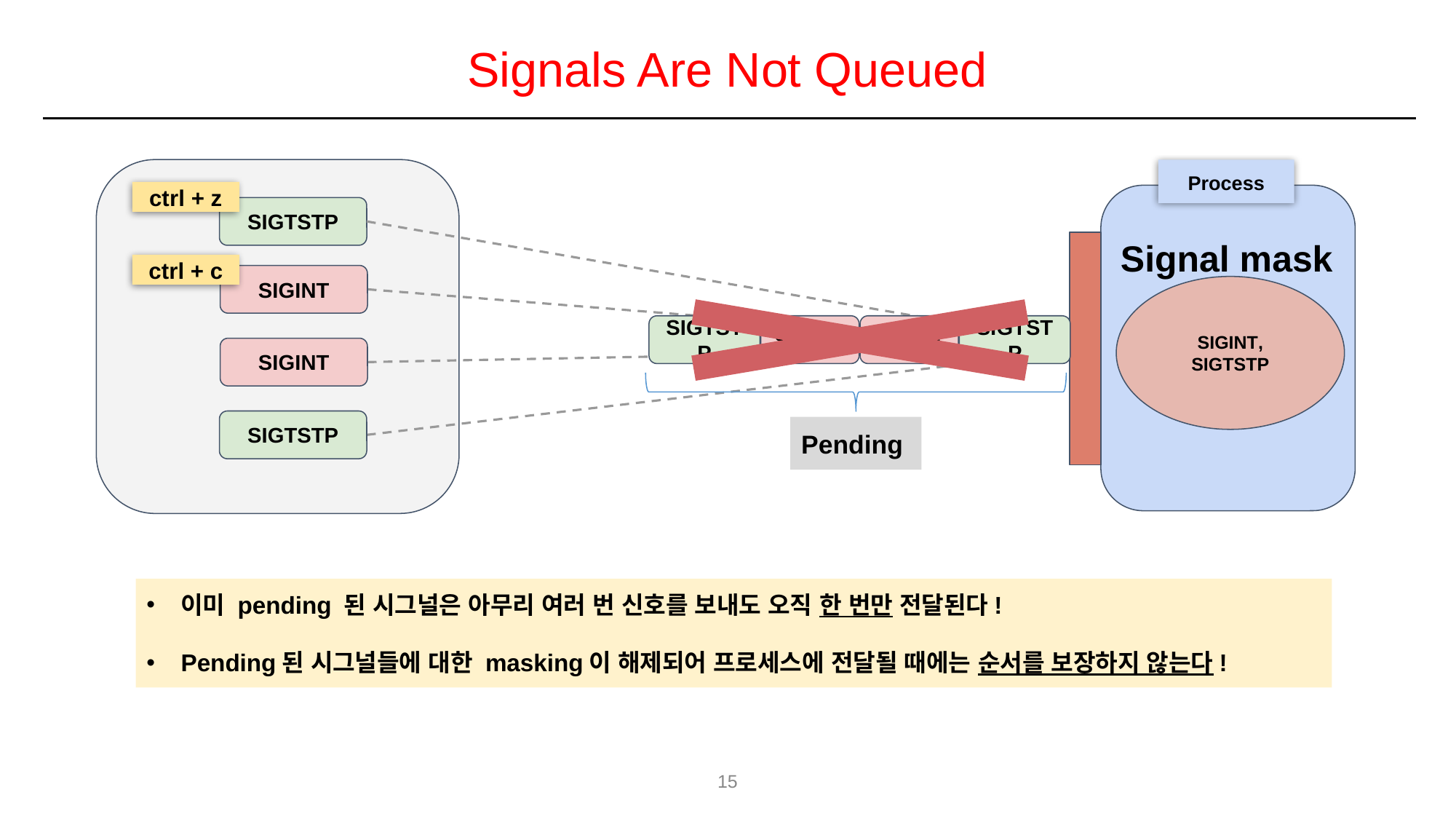

# Signals Are Not Queued

Process

ctrl + z

SIGTSTP
Signal mask
SIGINT, SIGTSTP

ctrl + c
SIGINT

SIGTSTP
SIGINT
SIGINT
SIGTSTP
SIGINT
SIGTSTP
Pending
이미 pending 된 시그널은 아무리 여러 번 신호를 보내도 오직 한 번만 전달된다!

Pending된 시그널들에 대한 masking이 해제되어 프로세스에 전달될 때에는 순서를 보장하지 않는다!
15